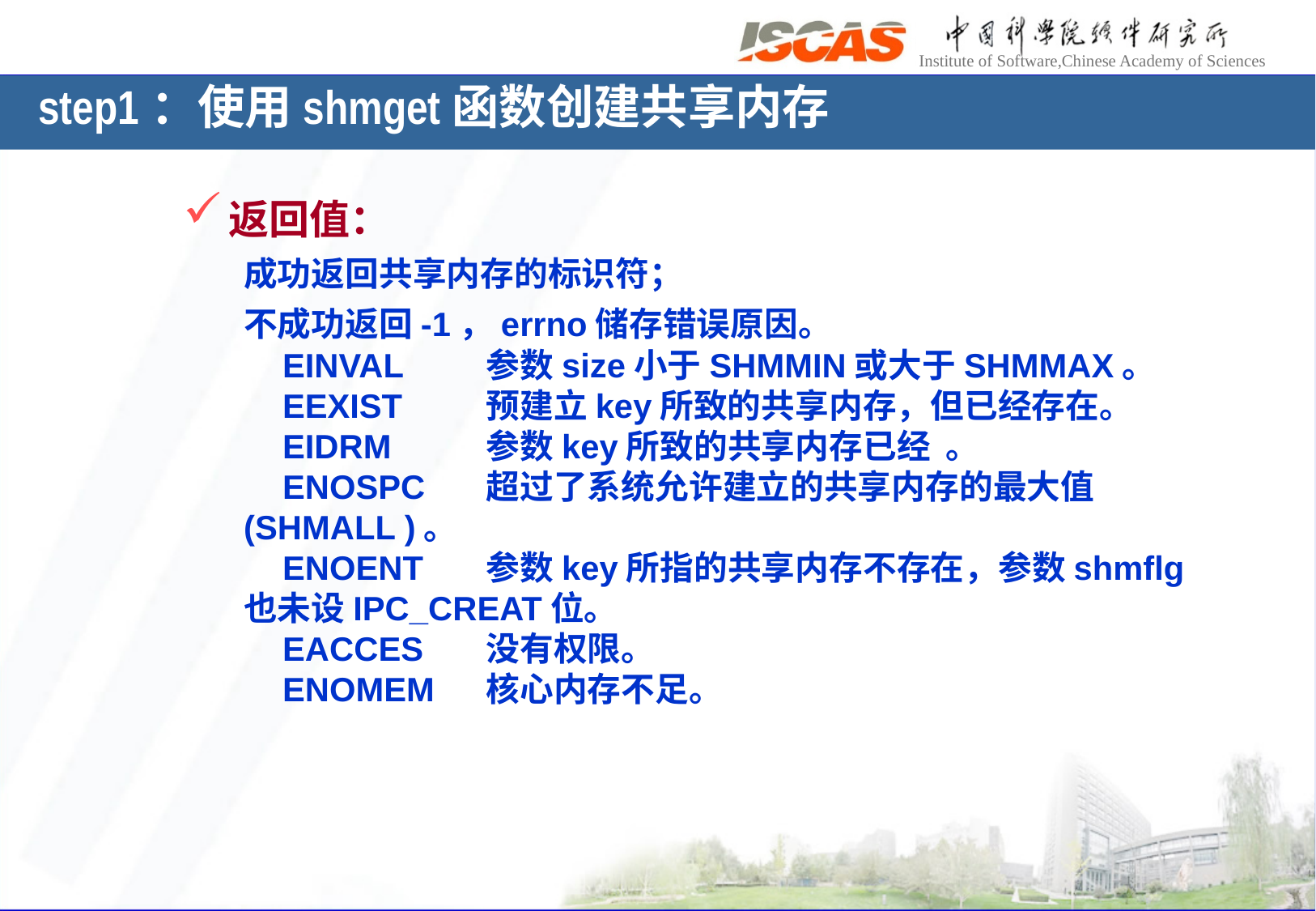

step1：使用shmget函数创建共享内存
返回值：
成功返回共享内存的标识符；
不成功返回-1，errno储存错误原因。
    EINVAL	参数size小于SHMMIN或大于SHMMAX。
    EEXIST	预建立key所致的共享内存，但已经存在。
    EIDRM	参数key所致的共享内存已经  。
    ENOSPC	超过了系统允许建立的共享内存的最大值(SHMALL )。
    ENOENT	参数key所指的共享内存不存在，参数shmflg也未设IPC_CREAT位。
    EACCES	没有权限。
    ENOMEM	核心内存不足。